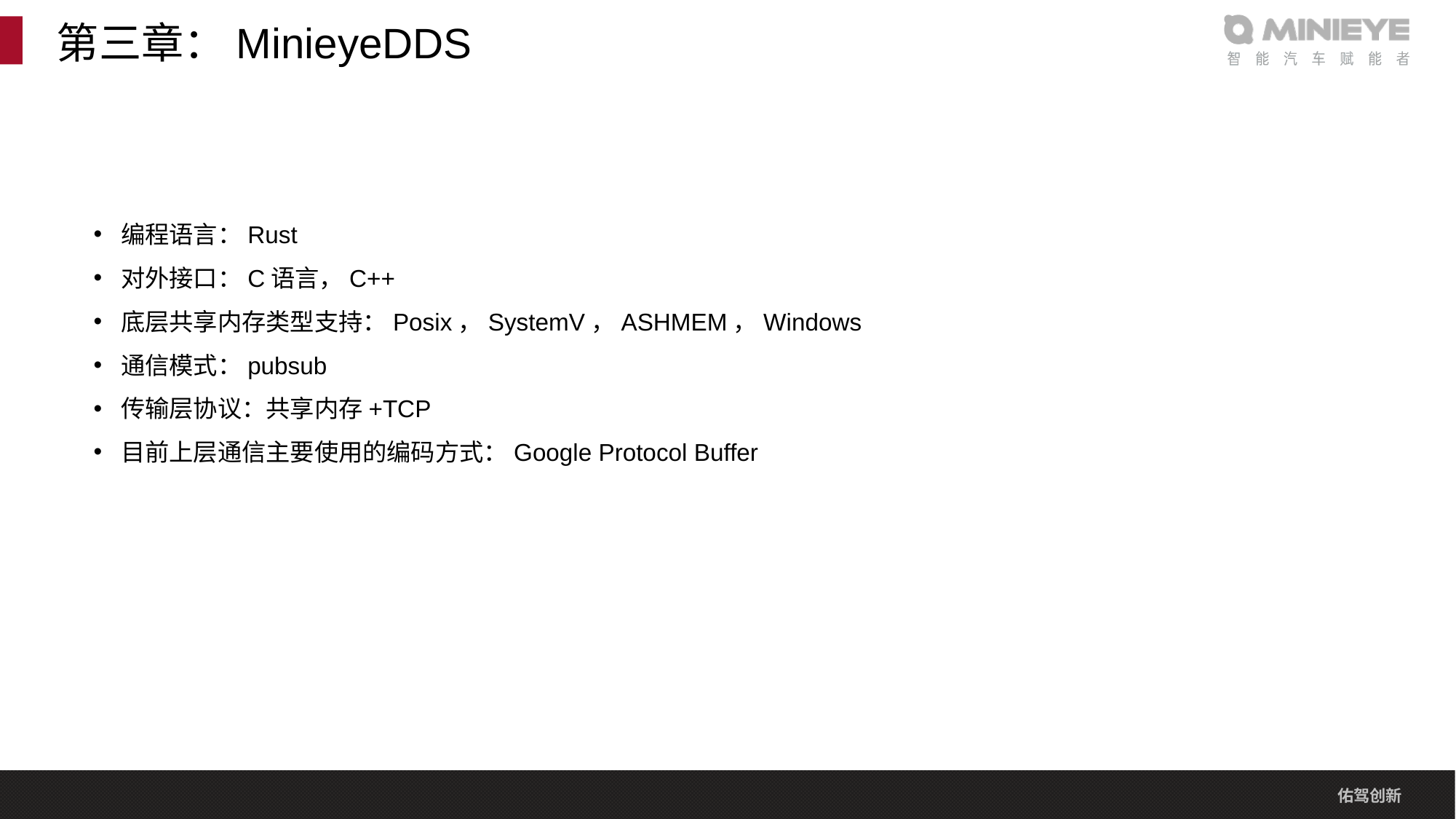

# 第三章：MinieyeDDS

编程语言：Rust
对外接口：C语言，C++
底层共享内存类型支持：Posix，SystemV，ASHMEM，Windows
通信模式：pubsub
传输层协议：共享内存+TCP
目前上层通信主要使用的编码方式：Google Protocol Buffer